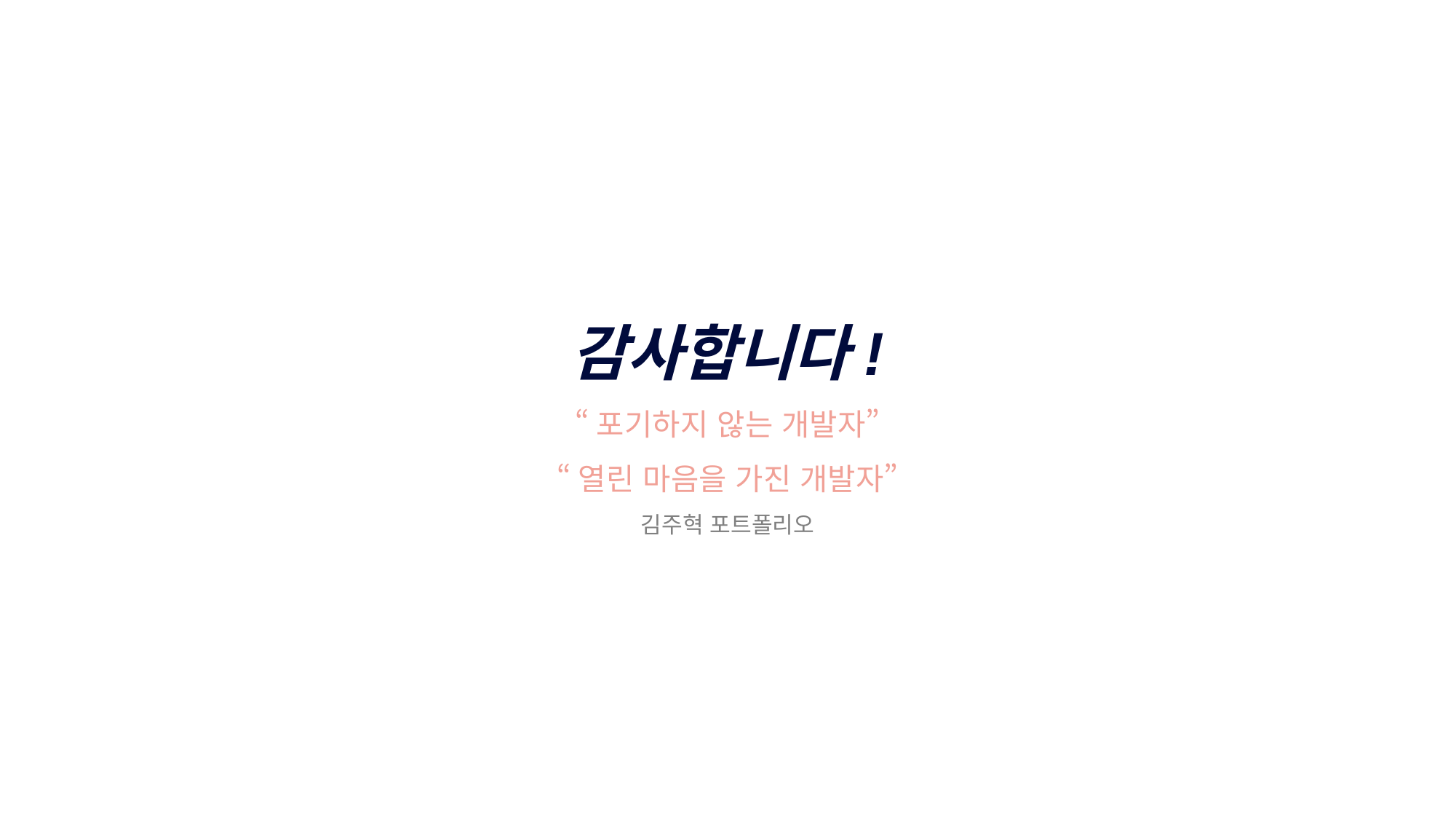

감사합니다!
“포기하지 않는 개발자”
“열린 마음을 가진 개발자”
김주혁 포트폴리오